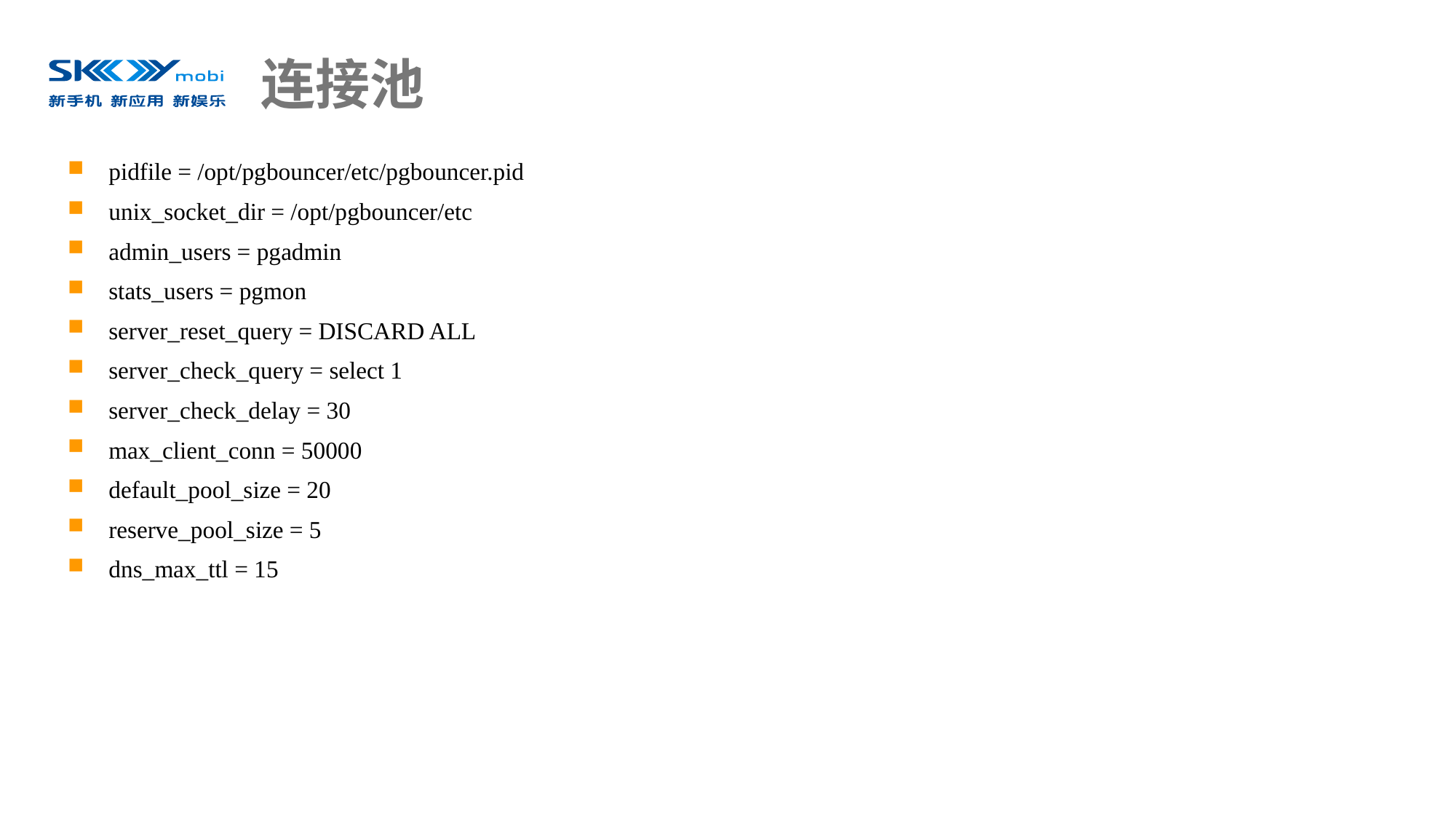

# 连接池
pidfile = /opt/pgbouncer/etc/pgbouncer.pid
unix_socket_dir = /opt/pgbouncer/etc
admin_users = pgadmin
stats_users = pgmon
server_reset_query = DISCARD ALL
server_check_query = select 1
server_check_delay = 30
max_client_conn = 50000
default_pool_size = 20
reserve_pool_size = 5
dns_max_ttl = 15